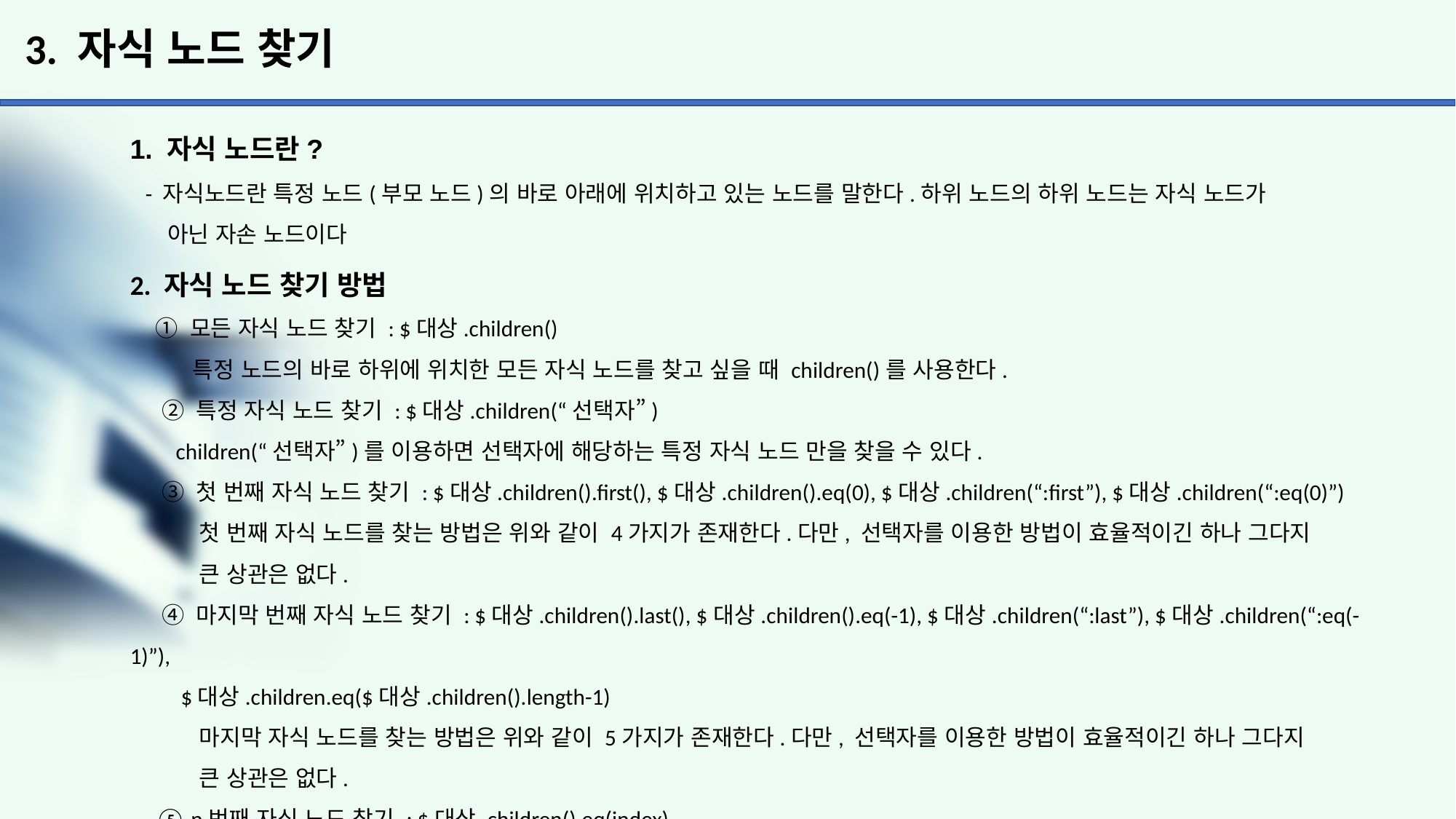

# 3. 자식 노드 찾기
1. 자식 노드란?
   - 자식노드란 특정 노드(부모 노드)의 바로 아래에 위치하고 있는 노드를 말한다.하위 노드의 하위 노드는 자식 노드가
     아닌 자손 노드이다
2. 자식 노드 찾기 방법
    ① 모든 자식 노드 찾기 : $대상.children()
         특정 노드의 바로 하위에 위치한 모든 자식 노드를 찾고 싶을 때 children()를 사용한다.
     ② 특정 자식 노드 찾기 : $대상.children(“선택자”)
         children(“선택자”)를 이용하면 선택자에 해당하는 특정 자식 노드 만을 찾을 수 있다.
     ③ 첫 번째 자식 노드 찾기 : $대상.children().first(), $대상.children().eq(0), $대상.children(“:first”), $대상.children(“:eq(0)”)
          첫 번째 자식 노드를 찾는 방법은 위와 같이 4가지가 존재한다.다만, 선택자를 이용한 방법이 효율적이긴 하나 그다지
          큰 상관은 없다.
     ④ 마지막 번째 자식 노드 찾기 : $대상.children().last(), $대상.children().eq(-1), $대상.children(“:last”), $대상.children(“:eq(-1)”),
          $대상.children.eq($대상.children().length-1)
          마지막 자식 노드를 찾는 방법은 위와 같이 5가지가 존재한다.다만, 선택자를 이용한 방법이 효율적이긴 하나 그다지
          큰 상관은 없다.
     ⑤ n번째 자식 노드 찾기 : $대상.children().eq(index)